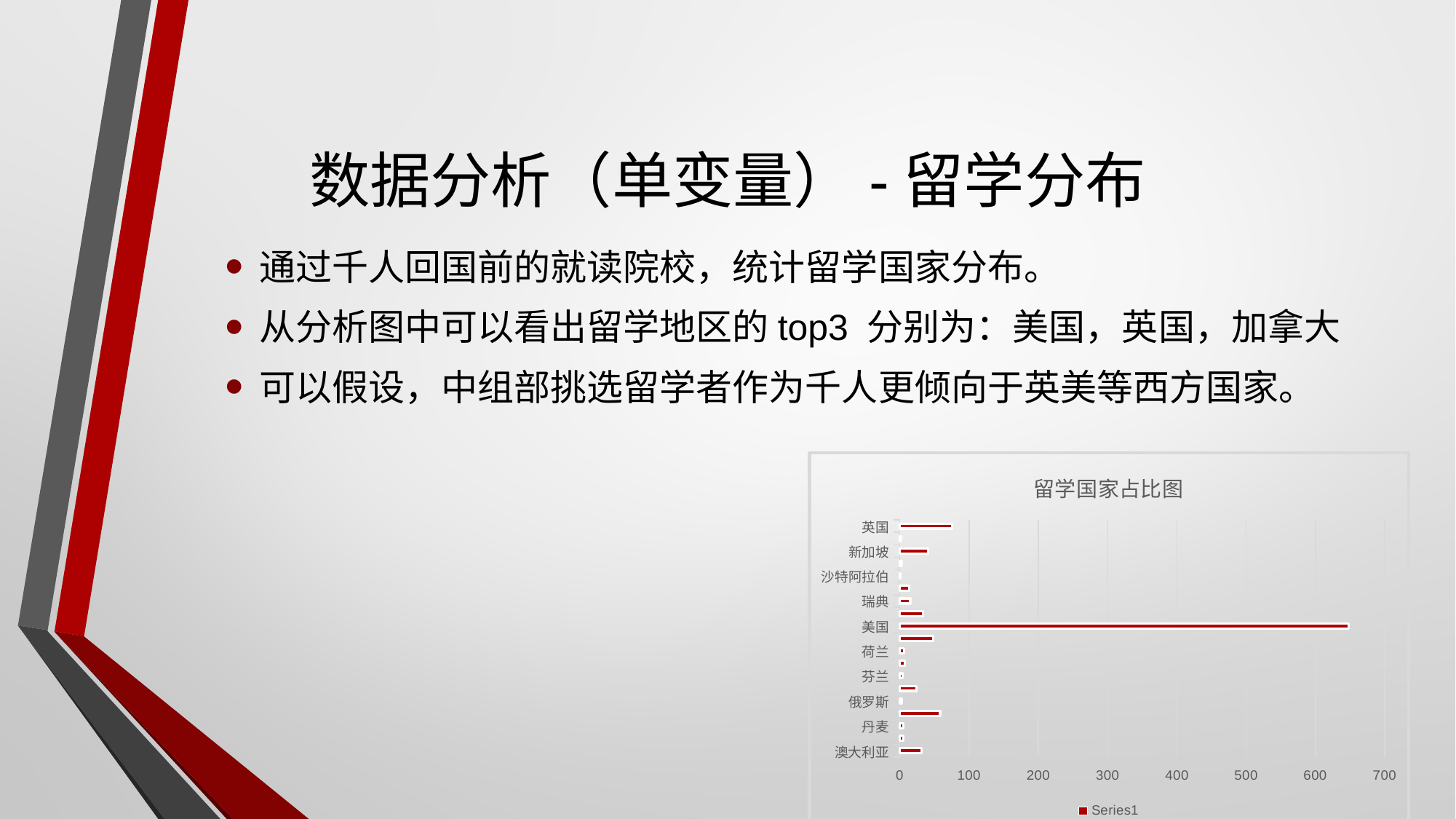

# 数据分析（单变量）-留学分布
通过千人回国前的就读院校，统计留学国家分布。
从分析图中可以看出留学地区的top3 分别为：美国，英国，加拿大
可以假设，中组部挑选留学者作为千人更倾向于英美等西方国家。

### Chart: 留学国家占比图

| Category |  |
|---|---|
| 澳大利亚 | 31.0 |
| 比利时 | 5.0 |
| 丹麦 | 5.0 |
| 德国 | 58.0 |
| 俄罗斯 | 3.0 |
| 法国 | 24.0 |
| 芬兰 | 4.0 |
| 韩国 | 7.0 |
| 荷兰 | 6.0 |
| 加拿大 | 48.0 |
| 美国 | 648.0 |
| 日本 | 33.0 |
| 瑞典 | 15.0 |
| 瑞士 | 13.0 |
| 沙特阿拉伯 | 1.0 |
| 西班牙 | 3.0 |
| 新加坡 | 41.0 |
| 意大利 | 2.0 |
| 英国 | 75.0 |